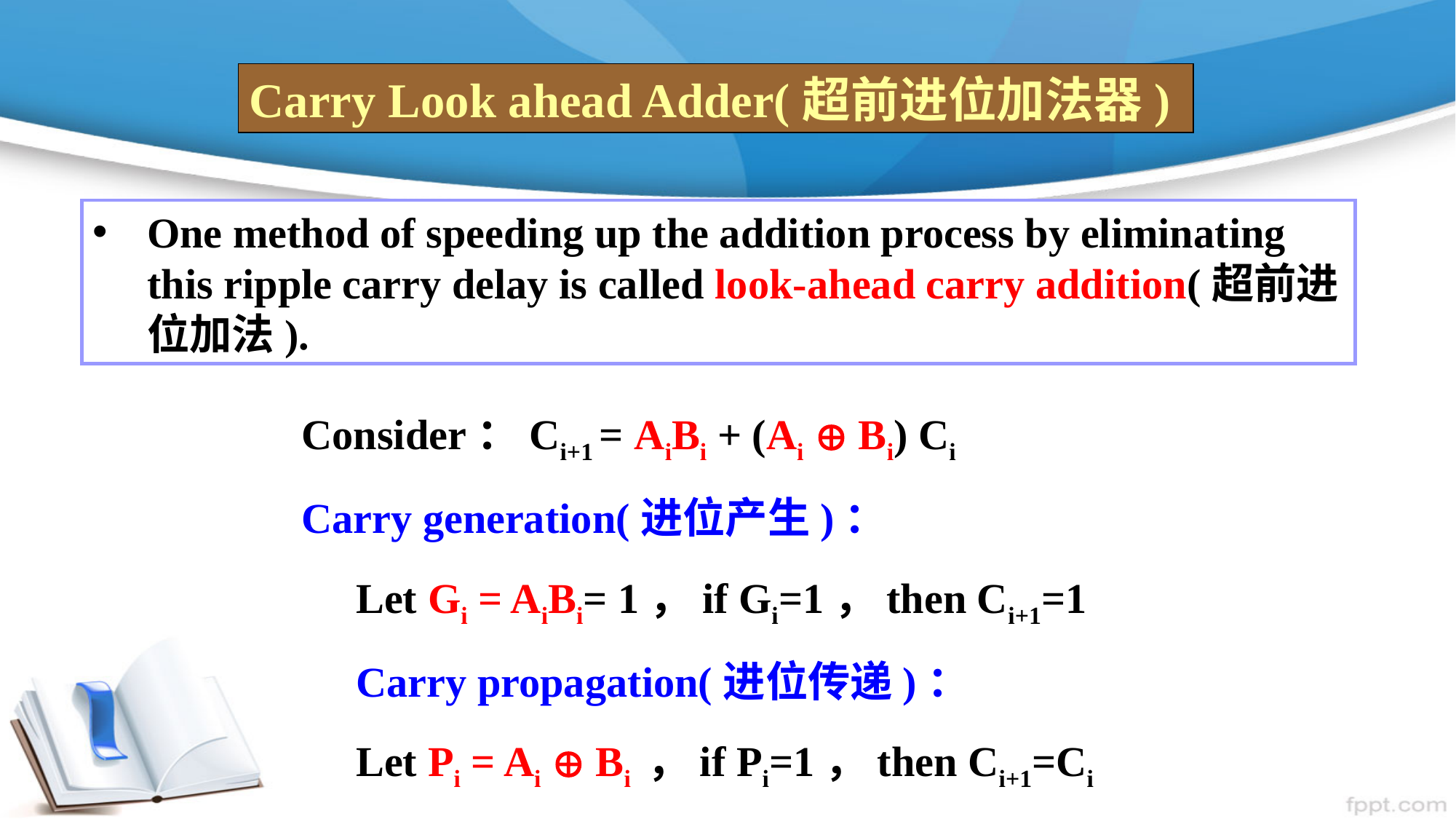

Carry Look ahead Adder(超前进位加法器)
One method of speeding up the addition process by eliminating this ripple carry delay is called look-ahead carry addition(超前进位加法).
Consider：Ci+1 = AiBi + (Ai ⊕ Bi) Ci
Carry generation(进位产生)：
Let Gi = AiBi= 1，if Gi=1，then Ci+1=1
Carry propagation(进位传递)：
Let Pi = Ai ⊕ Bi ，if Pi=1，then Ci+1=Ci